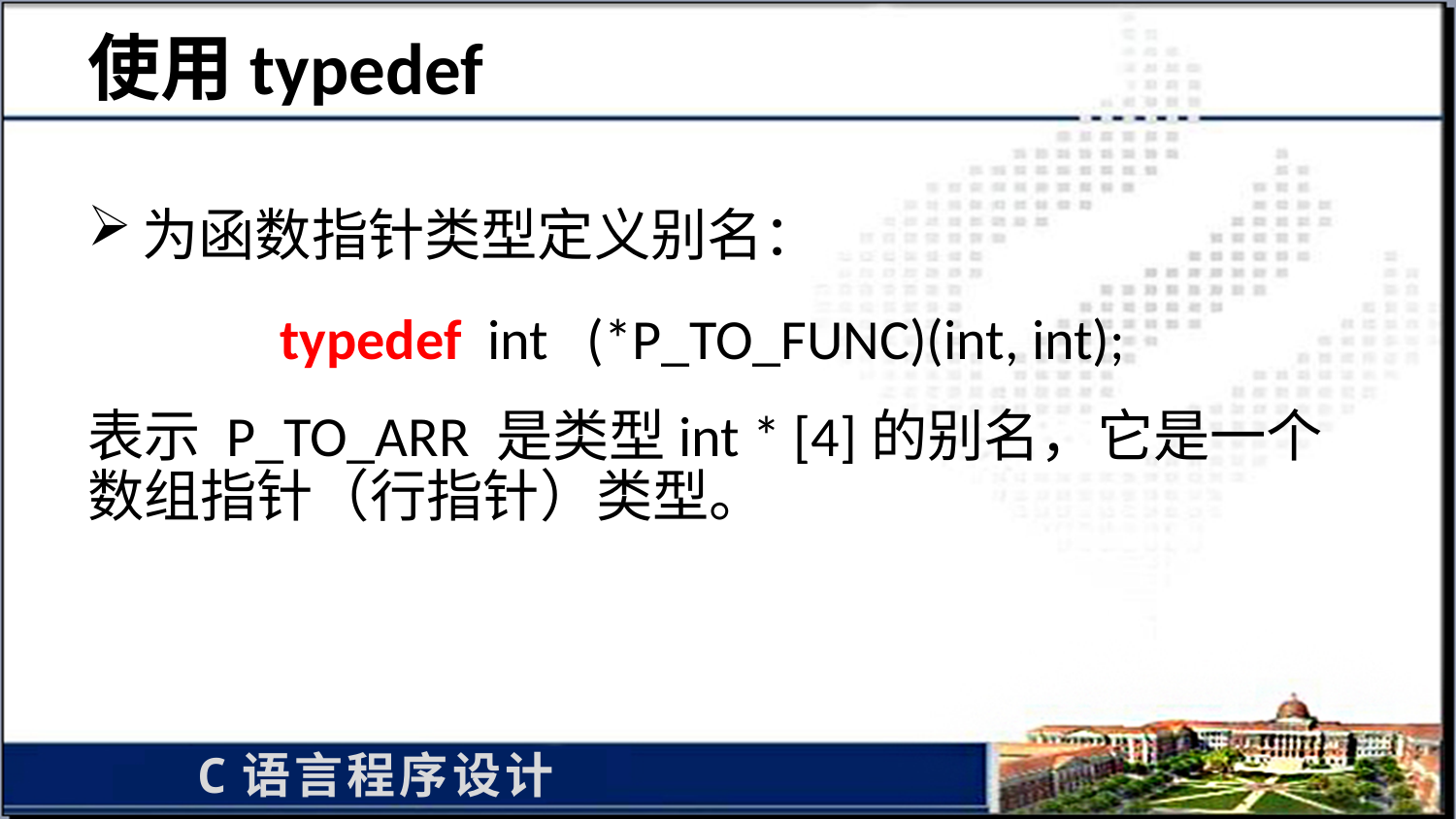

# 使用typedef
为函数指针类型定义别名：
               typedef  int   (*P_TO_FUNC)(int, int);
表示 P_TO_ARR 是类型int * [4]的别名，它是一个数组指针（行指针）类型。